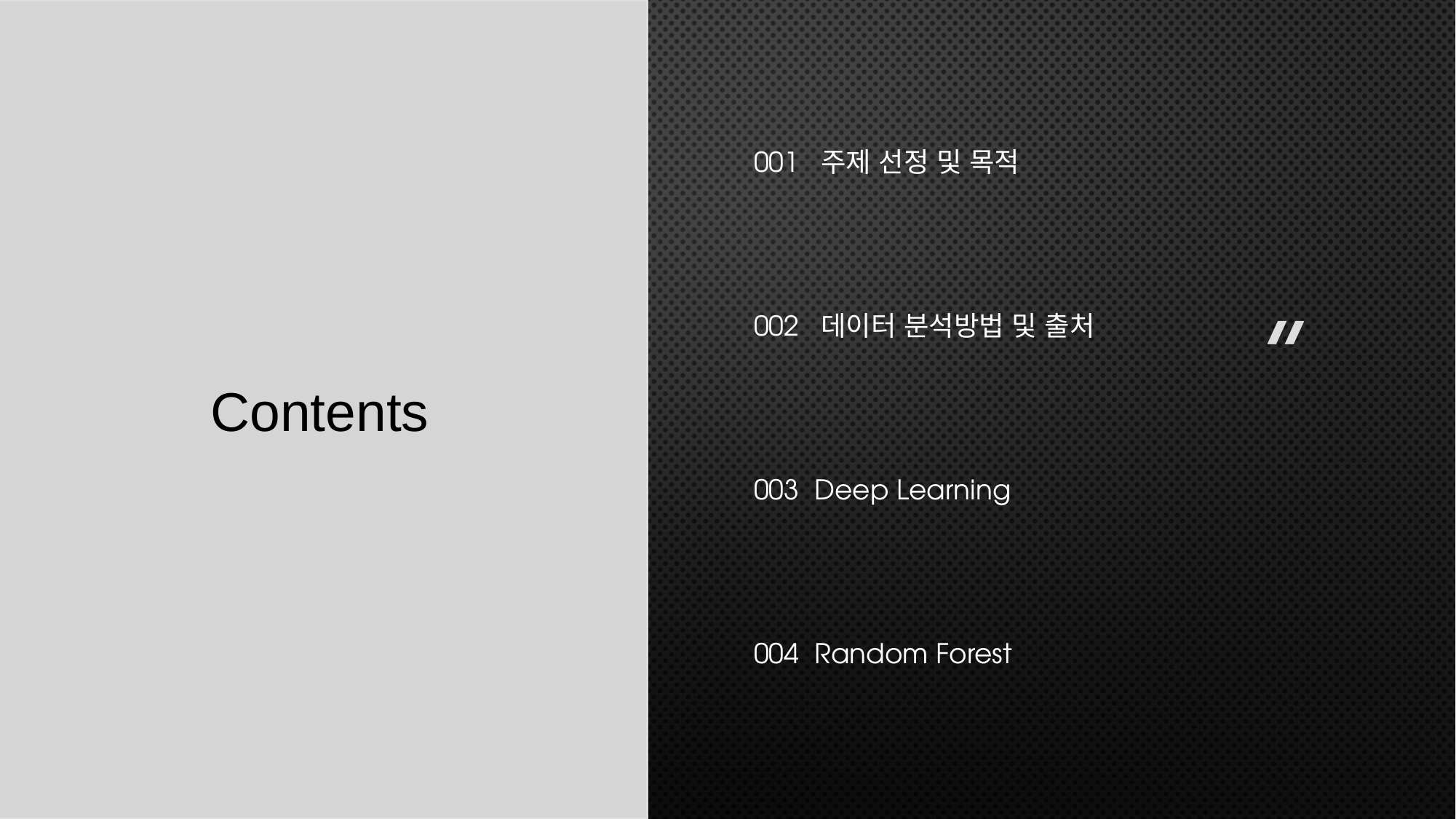

Contents
  001  주제 선정 및 목적

  002  데이터 분석방법 및 출처

  003  Deep Learning

  004  Random Forest